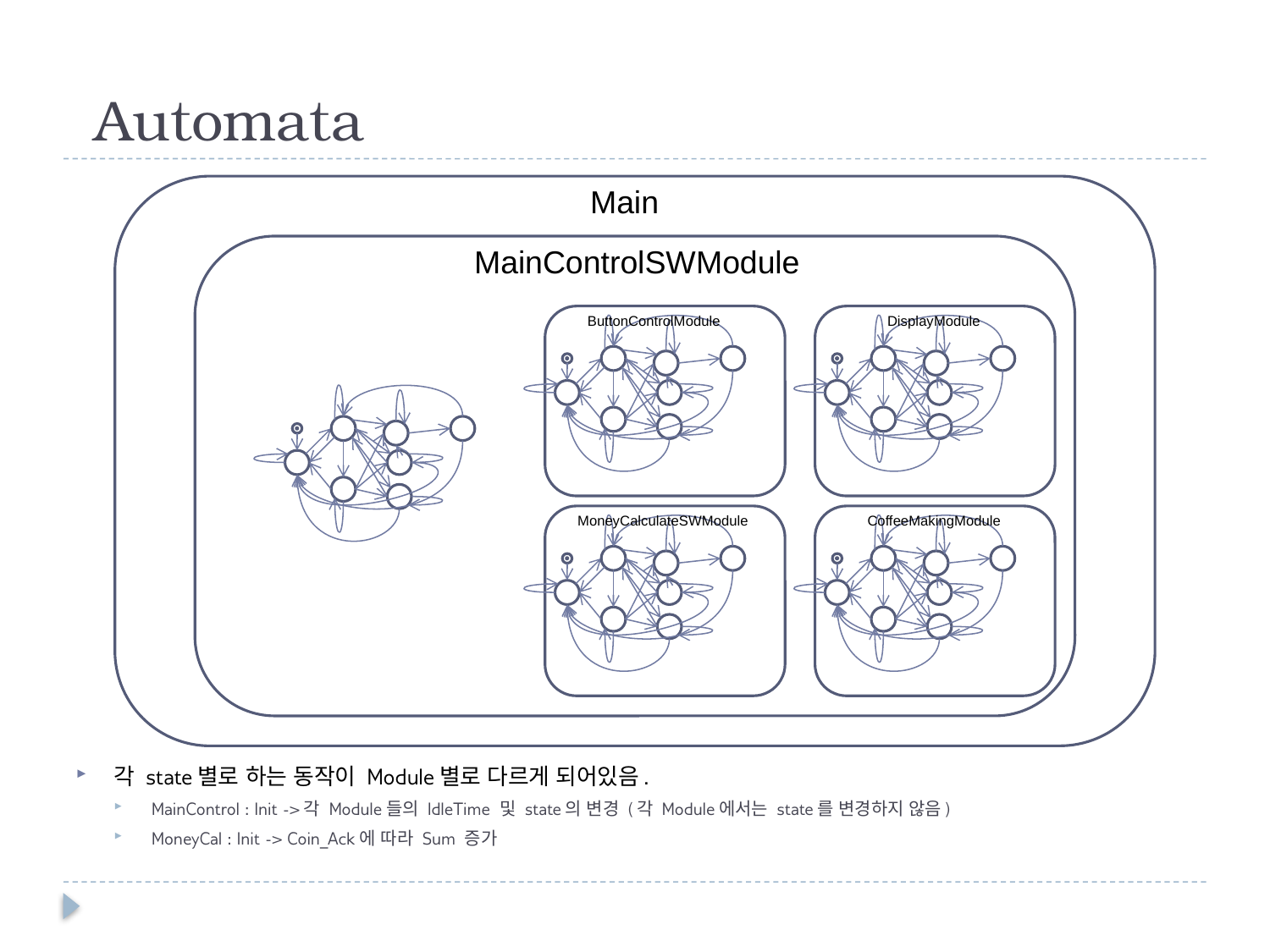

# Automata

Main

MainControlSWModule

ButtonControlModule

DisplayModule

MoneyCalculateSWModule

CoffeeMakingModule

각 state별로 하는 동작이 Module별로 다르게 되어있음.
MainControl : Init ->각 Module들의 IdleTime 및 state의 변경 (각 Module에서는 state를 변경하지 않음)
MoneyCal : Init -> Coin_Ack에 따라 Sum 증가